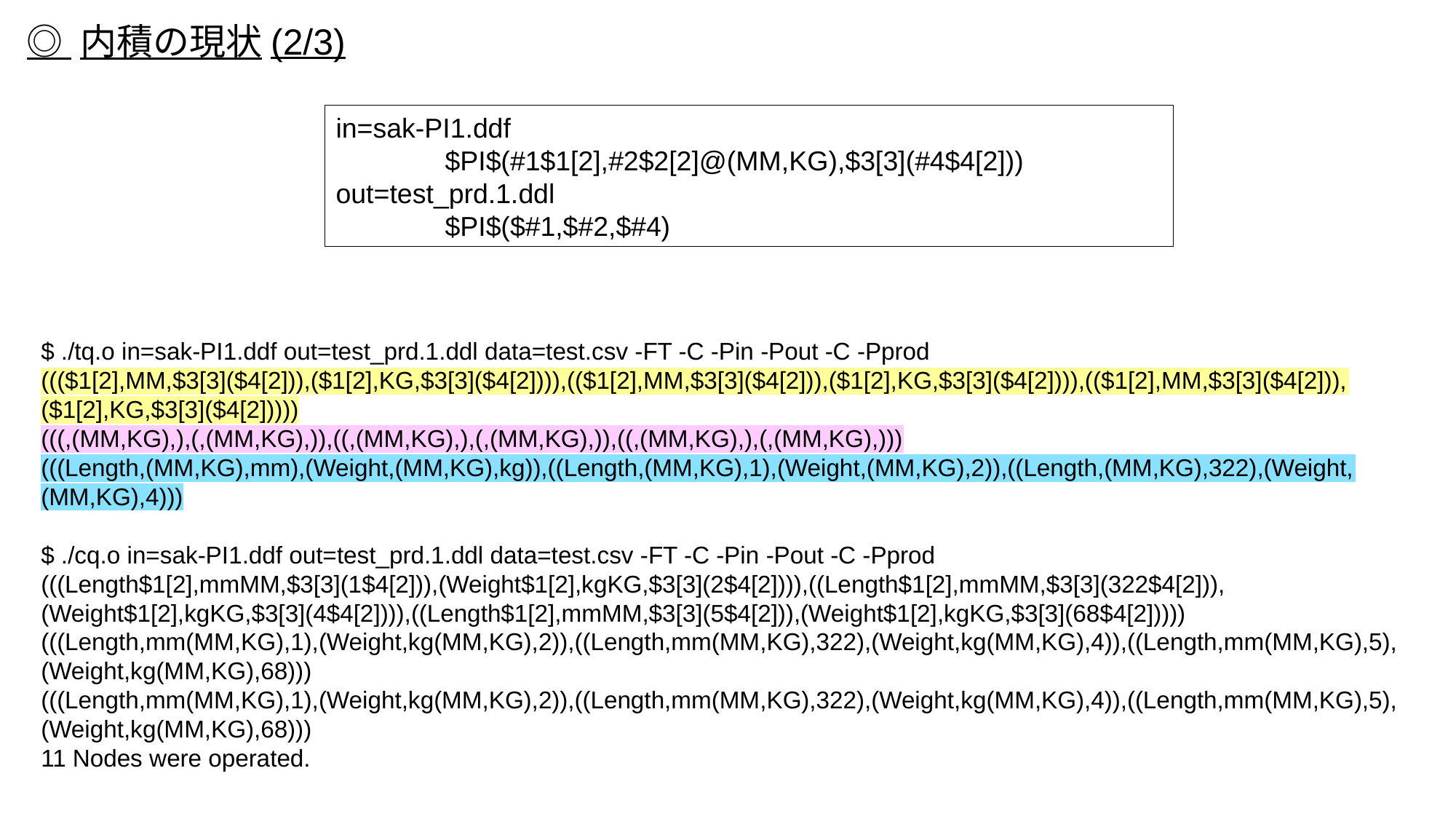

◎ 内積の現状(2/3)
in=sak-PI1.ddf
	$PI$(#1$1[2],#2$2[2]@(MM,KG),$3[3](#4$4[2]))
out=test_prd.1.ddl
	$PI$($#1,$#2,$#4)
$ ./tq.o in=sak-PI1.ddf out=test_prd.1.ddl data=test.csv -FT -C -Pin -Pout -C -Pprod
((($1[2],MM,$3[3]($4[2])),($1[2],KG,$3[3]($4[2]))),(($1[2],MM,$3[3]($4[2])),($1[2],KG,$3[3]($4[2]))),(($1[2],MM,$3[3]($4[2])),($1[2],KG,$3[3]($4[2]))))
(((,(MM,KG),),(,(MM,KG),)),((,(MM,KG),),(,(MM,KG),)),((,(MM,KG),),(,(MM,KG),)))
(((Length,(MM,KG),mm),(Weight,(MM,KG),kg)),((Length,(MM,KG),1),(Weight,(MM,KG),2)),((Length,(MM,KG),322),(Weight,(MM,KG),4)))

$ ./cq.o in=sak-PI1.ddf out=test_prd.1.ddl data=test.csv -FT -C -Pin -Pout -C -Pprod
(((Length$1[2],mmMM,$3[3](1$4[2])),(Weight$1[2],kgKG,$3[3](2$4[2]))),((Length$1[2],mmMM,$3[3](322$4[2])),(Weight$1[2],kgKG,$3[3](4$4[2]))),((Length$1[2],mmMM,$3[3](5$4[2])),(Weight$1[2],kgKG,$3[3](68$4[2]))))
(((Length,mm(MM,KG),1),(Weight,kg(MM,KG),2)),((Length,mm(MM,KG),322),(Weight,kg(MM,KG),4)),((Length,mm(MM,KG),5),(Weight,kg(MM,KG),68)))
(((Length,mm(MM,KG),1),(Weight,kg(MM,KG),2)),((Length,mm(MM,KG),322),(Weight,kg(MM,KG),4)),((Length,mm(MM,KG),5),(Weight,kg(MM,KG),68)))
11 Nodes were operated.